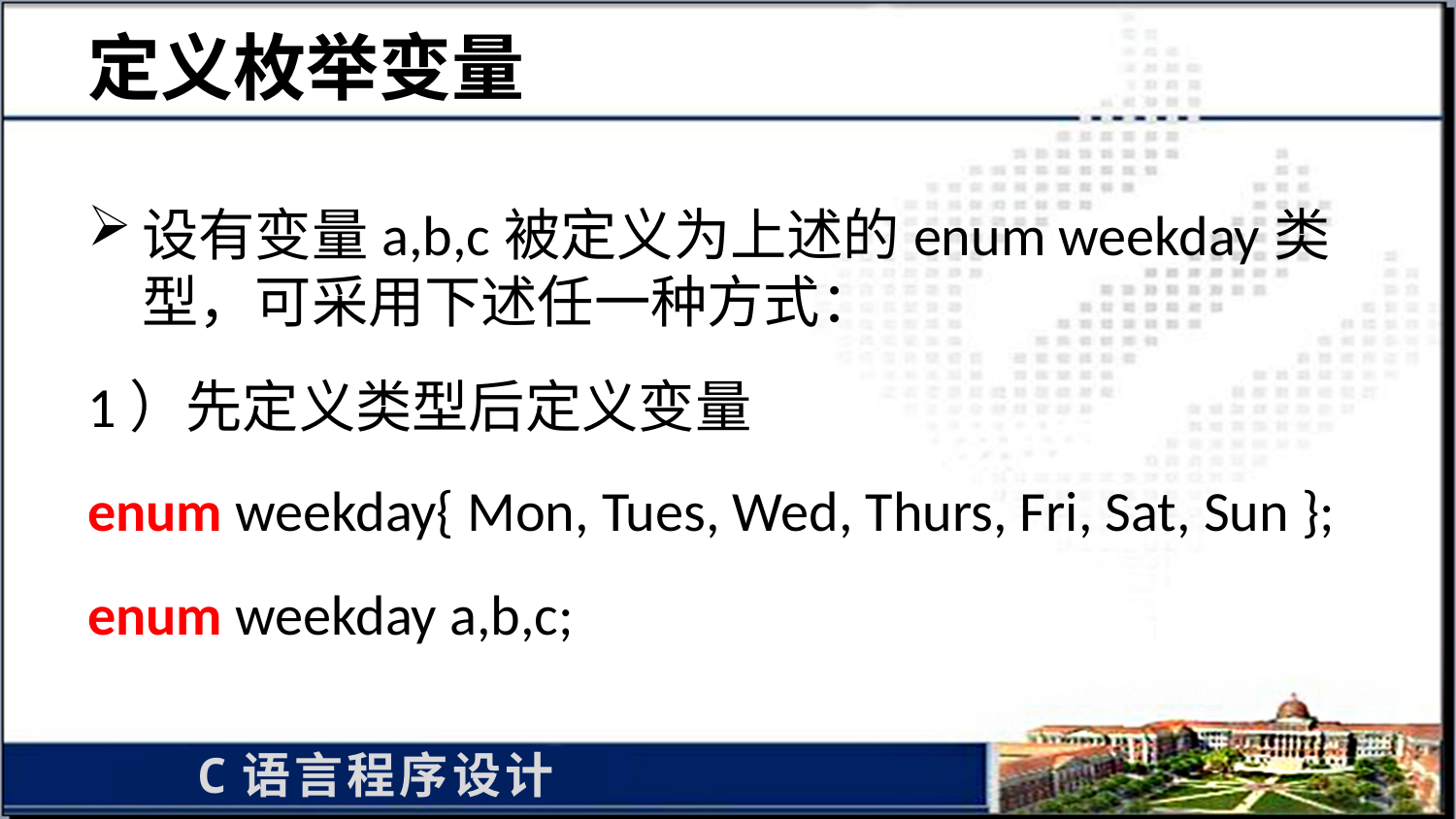

# 定义枚举变量
设有变量a,b,c被定义为上述的enum weekday类型，可采用下述任一种方式：
1）先定义类型后定义变量
enum weekday{ Mon, Tues, Wed, Thurs, Fri, Sat, Sun };
enum weekday a,b,c;